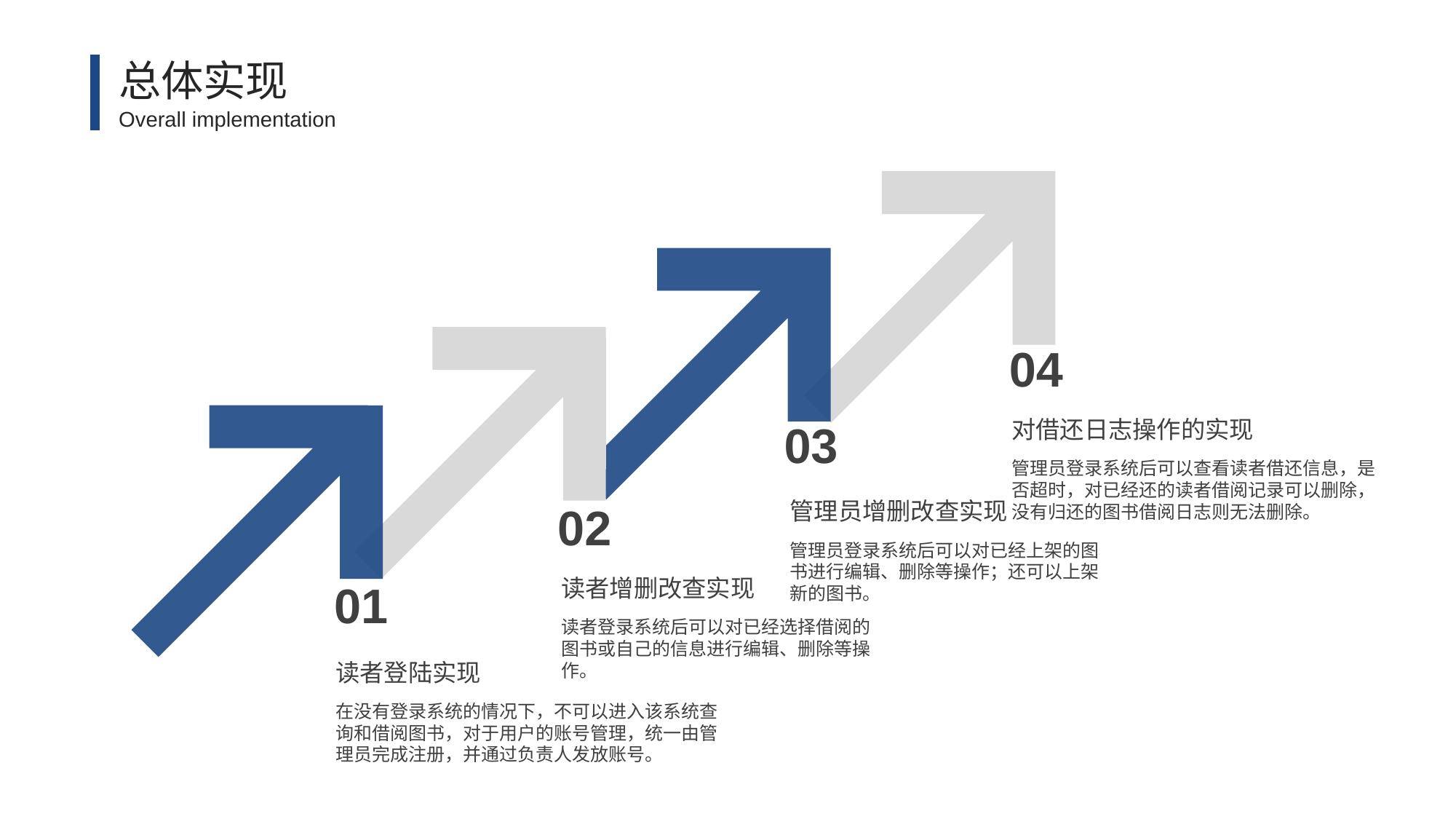

总体实现
Overall implementation

04

03
对借还日志操作的实现
管理员登录系统后可以查看读者借还信息，是否超时，对已经还的读者借阅记录可以删除，没有归还的图书借阅日志则无法删除。
管理员增删改查实现
02
管理员登录系统后可以对已经上架的图书进行编辑、删除等操作；还可以上架新的图书。
读者增删改查实现
01
读者登录系统后可以对已经选择借阅的图书或自己的信息进行编辑、删除等操作。
读者登陆实现
在没有登录系统的情况下，不可以进入该系统查询和借阅图书，对于用户的账号管理，统一由管理员完成注册，并通过负责人发放账号。